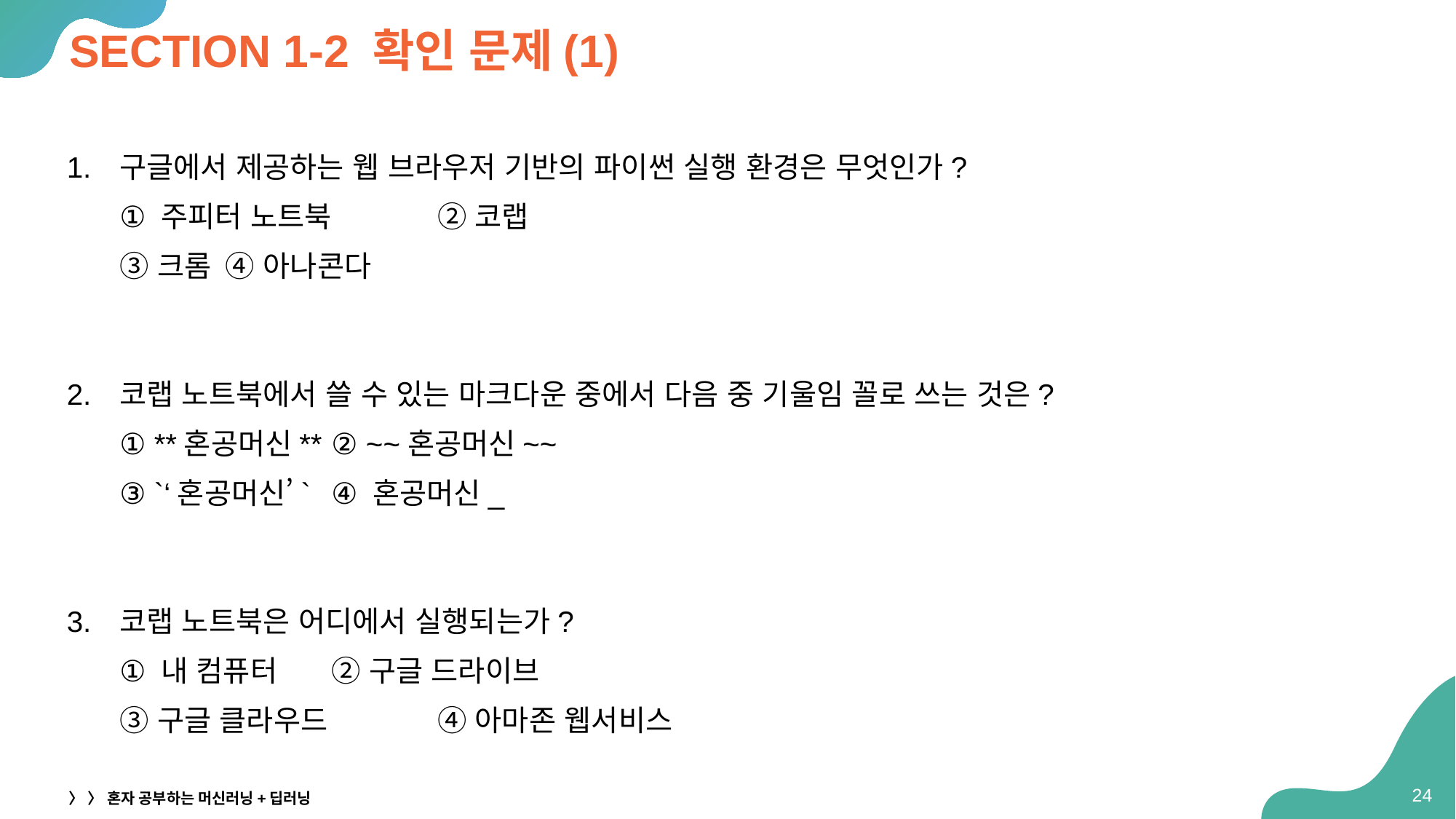

# SECTION 1-2 확인 문제(1)
구글에서 제공하는 웹 브라우저 기반의 파이썬 실행 환경은 무엇인가?
① 주피터 노트북 		② 코랩
③ 크롬 			④ 아나콘다

코랩 노트북에서 쓸 수 있는 마크다운 중에서 다음 중 기울임 꼴로 쓰는 것은?
① **혼공머신** 		② ~~혼공머신~~
③ `‘혼공머신’` 		④ 혼공머신_

코랩 노트북은 어디에서 실행되는가?
① 내 컴퓨터 		② 구글 드라이브
③ 구글 클라우드 		④ 아마존 웹서비스
24
〉 〉 혼자 공부하는 머신러닝+딥러닝